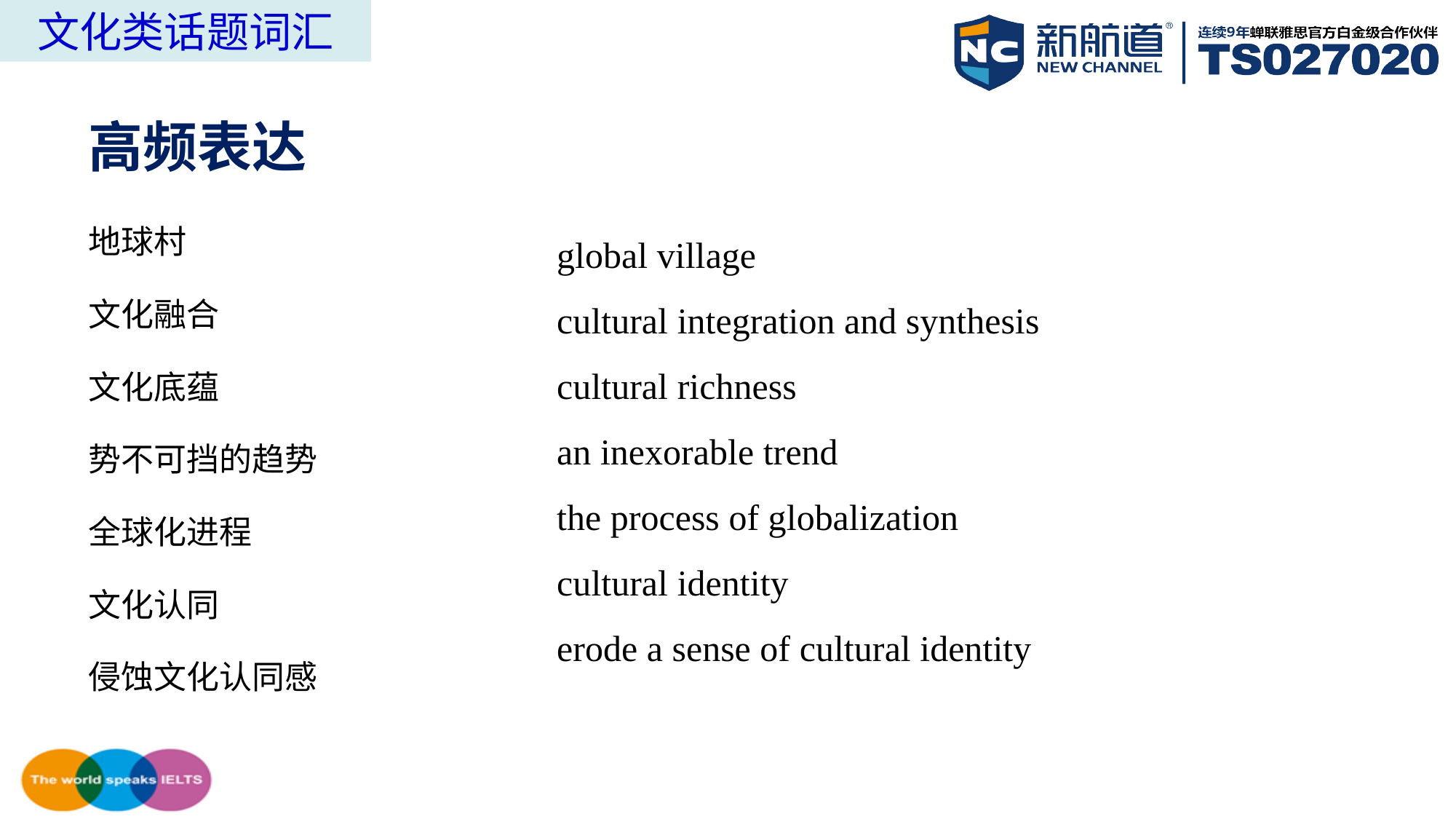

文化类话题词汇
高频表达
地球村
文化融合
文化底蕴
势不可挡的趋势
全球化进程
文化认同
侵蚀文化认同感
global village
cultural integration and synthesis
cultural richness
an inexorable trend
the process of globalization
cultural identity
erode a sense of cultural identity